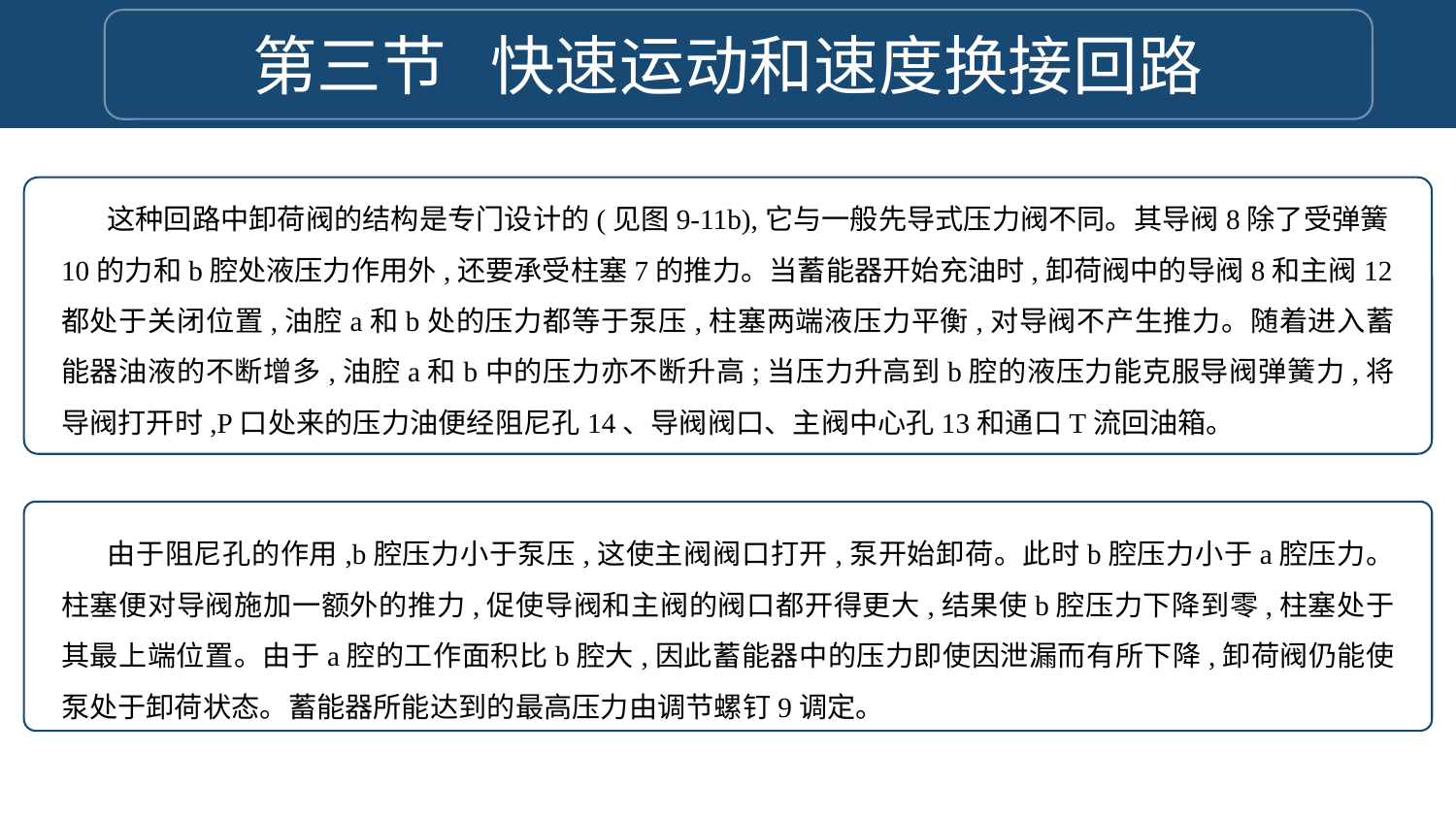

第三节   快速运动和速度换接回路

这种回路中卸荷阀的结构是专门设计的(见图9-11b),它与一般先导式压力阀不同。其导阀8除了受弹簧10的力和b腔处液压力作用外,还要承受柱塞7的推力。当蓄能器开始充油时,卸荷阀中的导阀8和主阀12都处于关闭位置,油腔a和b处的压力都等于泵压,柱塞两端液压力平衡,对导阀不产生推力。随着进入蓄能器油液的不断增多,油腔a和b中的压力亦不断升高;当压力升高到b腔的液压力能克服导阀弹簧力,将导阀打开时,P口处来的压力油便经阻尼孔14、导阀阀口、主阀中心孔13和通口T流回油箱。

由于阻尼孔的作用,b腔压力小于泵压,这使主阀阀口打开,泵开始卸荷。此时b腔压力小于a腔压力。柱塞便对导阀施加一额外的推力,促使导阀和主阀的阀口都开得更大,结果使b腔压力下降到零,柱塞处于其最上端位置。由于a腔的工作面积比b腔大,因此蓄能器中的压力即使因泄漏而有所下降,卸荷阀仍能使泵处于卸荷状态。蓄能器所能达到的最高压力由调节螺钉9调定。